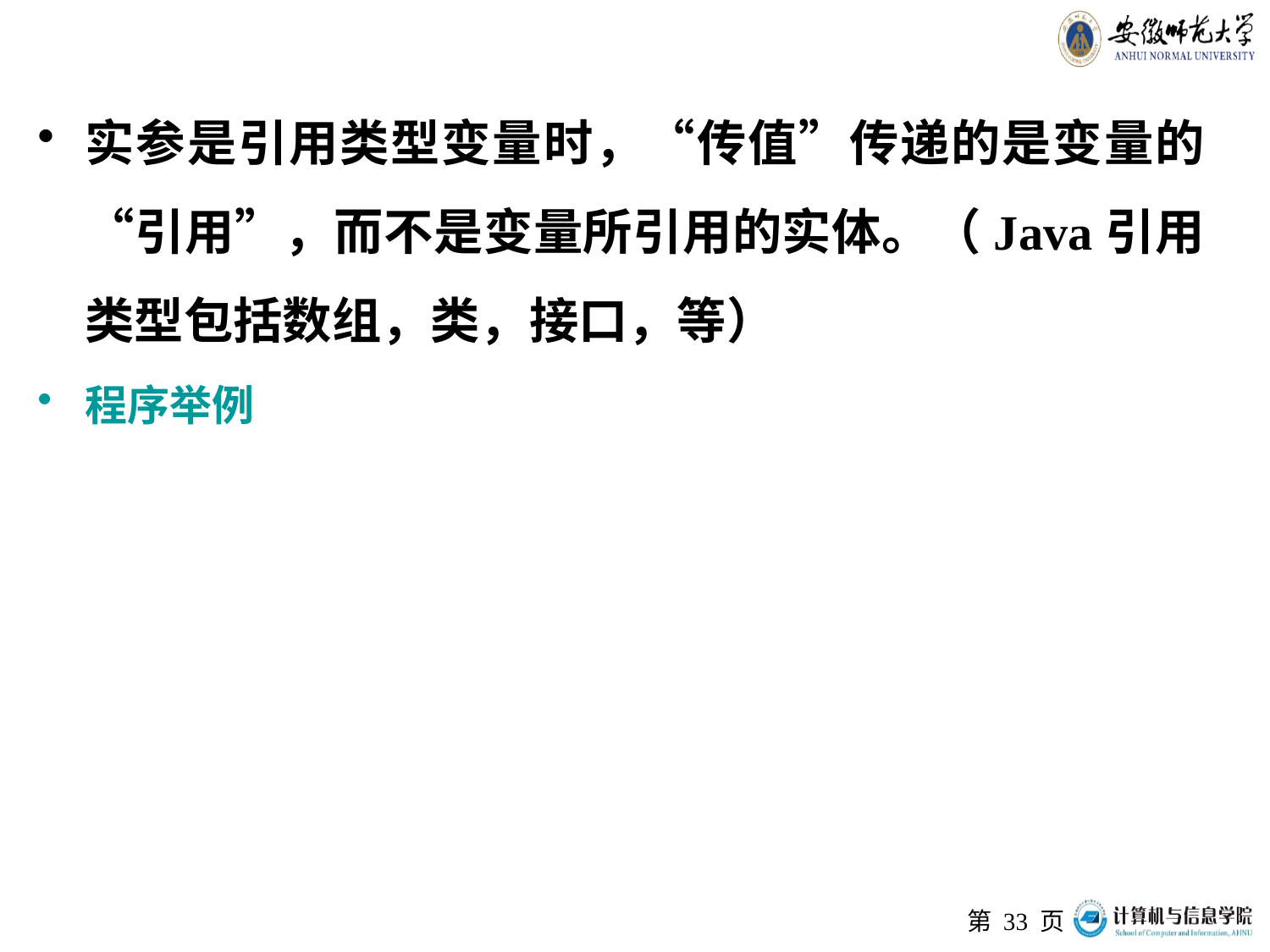

实参是引用类型变量时，“传值”传递的是变量的“引用”，而不是变量所引用的实体。（Java引用类型包括数组，类，接口，等）
程序举例

第 33 页